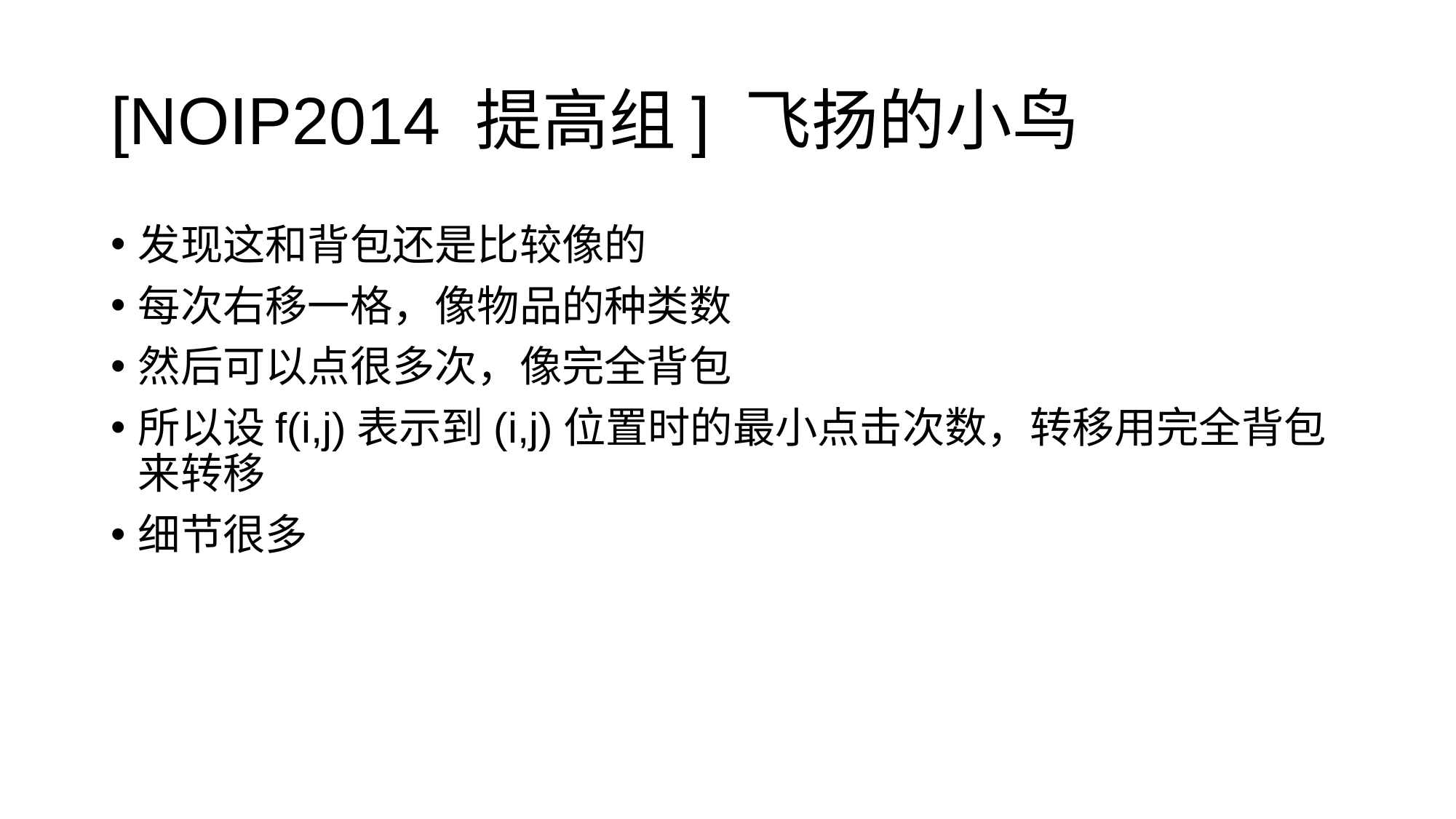

# [NOIP2014 提高组] 飞扬的小鸟
发现这和背包还是比较像的
每次右移一格，像物品的种类数
然后可以点很多次，像完全背包
所以设f(i,j)表示到(i,j)位置时的最小点击次数，转移用完全背包来转移
细节很多